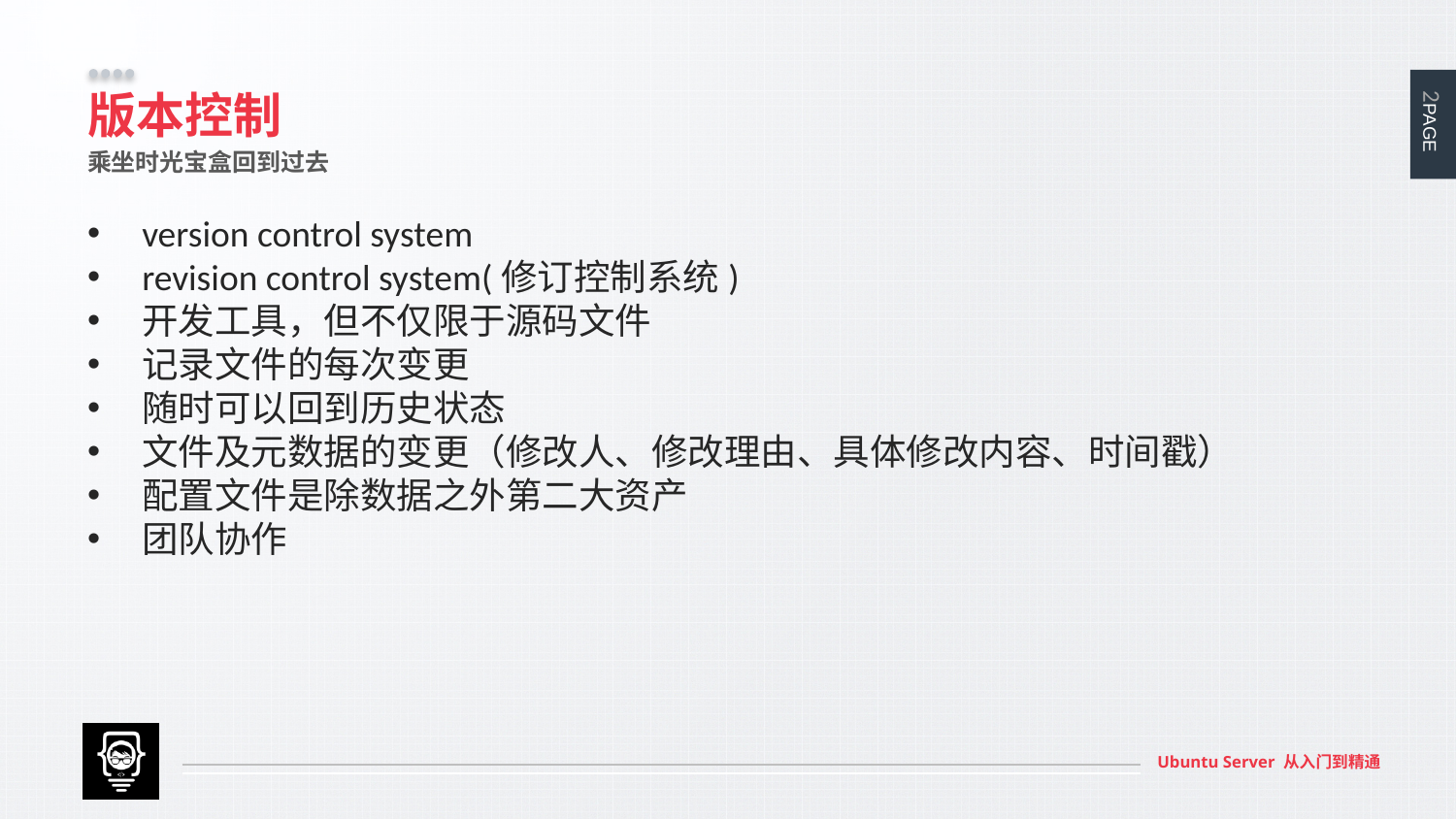

# 版本控制
乘坐时光宝盒回到过去
version control system
revision control system(修订控制系统)
开发工具，但不仅限于源码文件
记录文件的每次变更
随时可以回到历史状态
文件及元数据的变更（修改人、修改理由、具体修改内容、时间戳）
配置文件是除数据之外第二大资产
团队协作